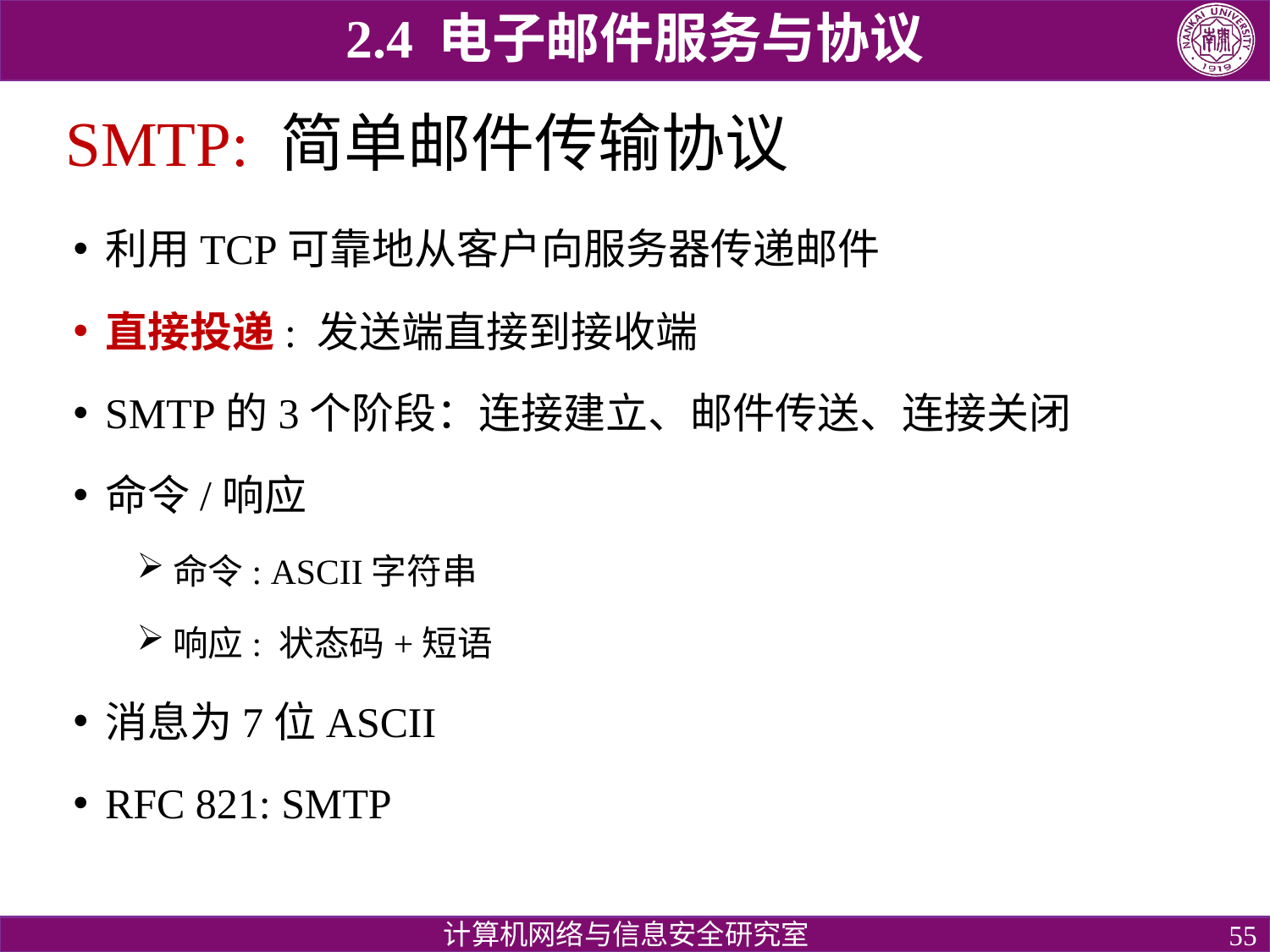

2.4 电子邮件服务与协议
# SMTP: 简单邮件传输协议
利用TCP可靠地从客户向服务器传递邮件
直接投递: 发送端直接到接收端
SMTP的3个阶段：连接建立、邮件传送、连接关闭
命令/响应
命令: ASCII字符串
响应: 状态码+短语
消息为7位ASCII
RFC 821: SMTP